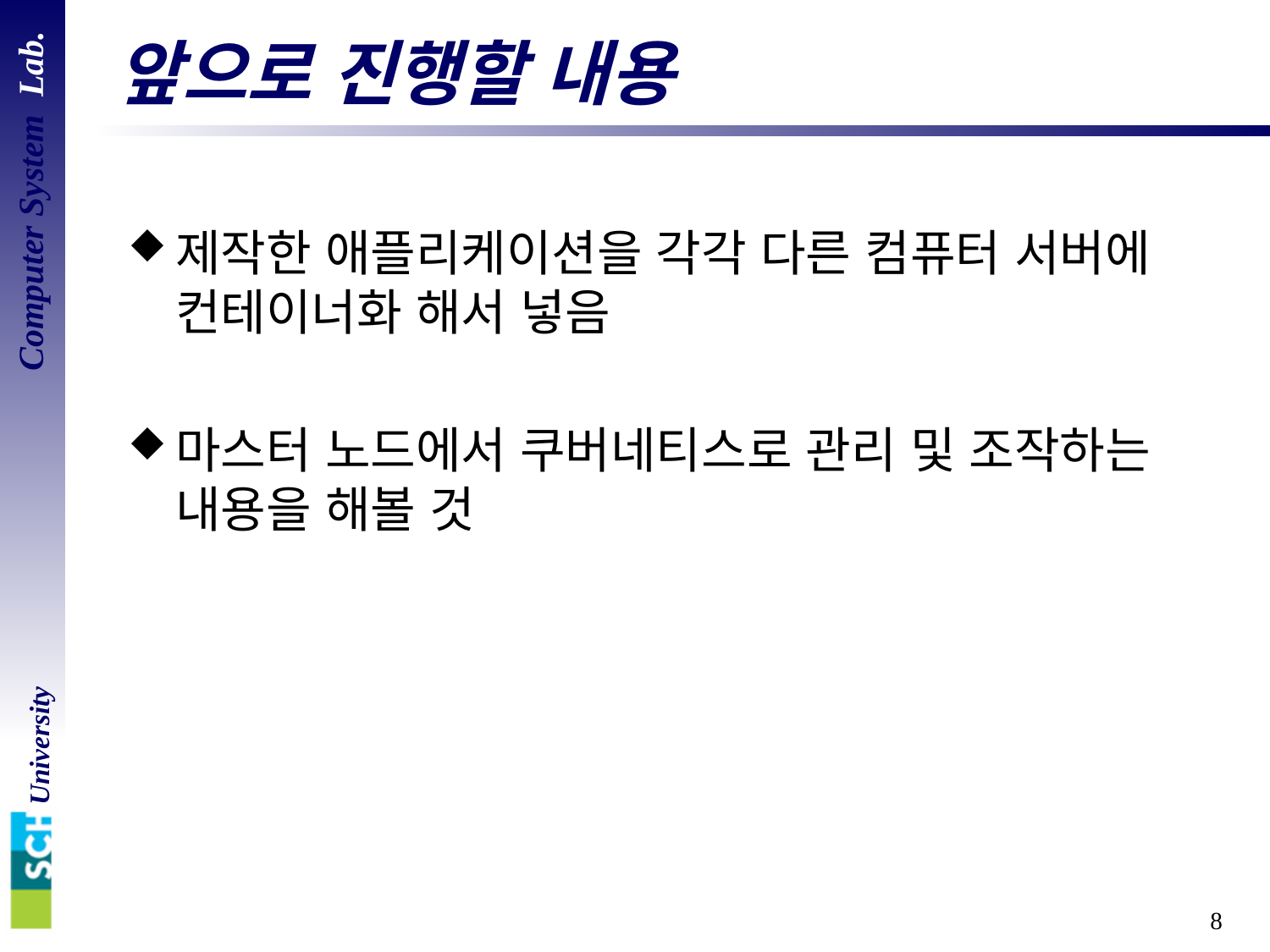

# 앞으로 진행할 내용

제작한 애플리케이션을 각각 다른 컴퓨터 서버에 컨테이너화 해서 넣음

마스터 노드에서 쿠버네티스로 관리 및 조작하는 내용을 해볼 것